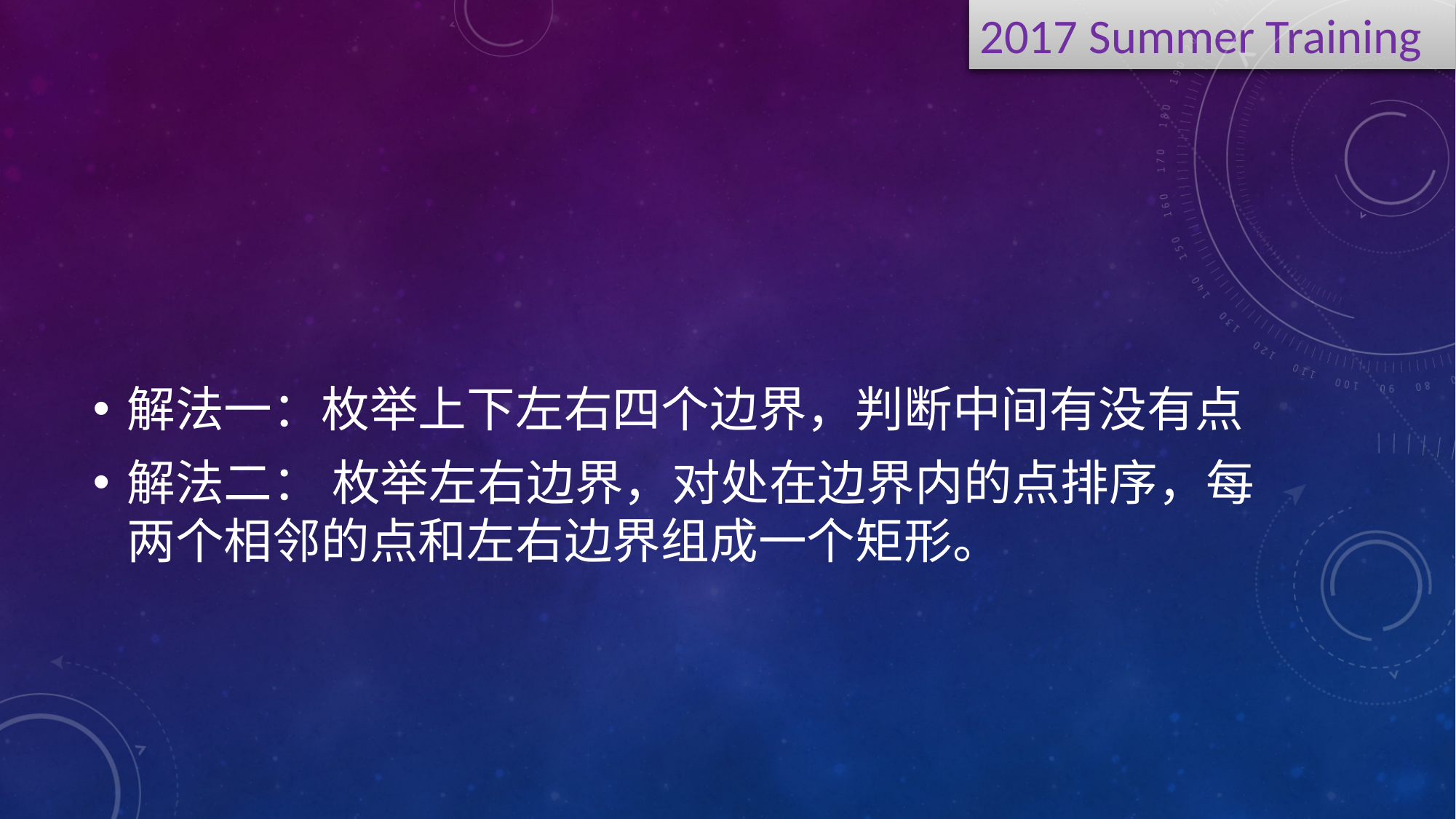

#
解法一：枚举上下左右四个边界，判断中间有没有点
解法二： 枚举左右边界，对处在边界内的点排序，每两个相邻的点和左右边界组成一个矩形。